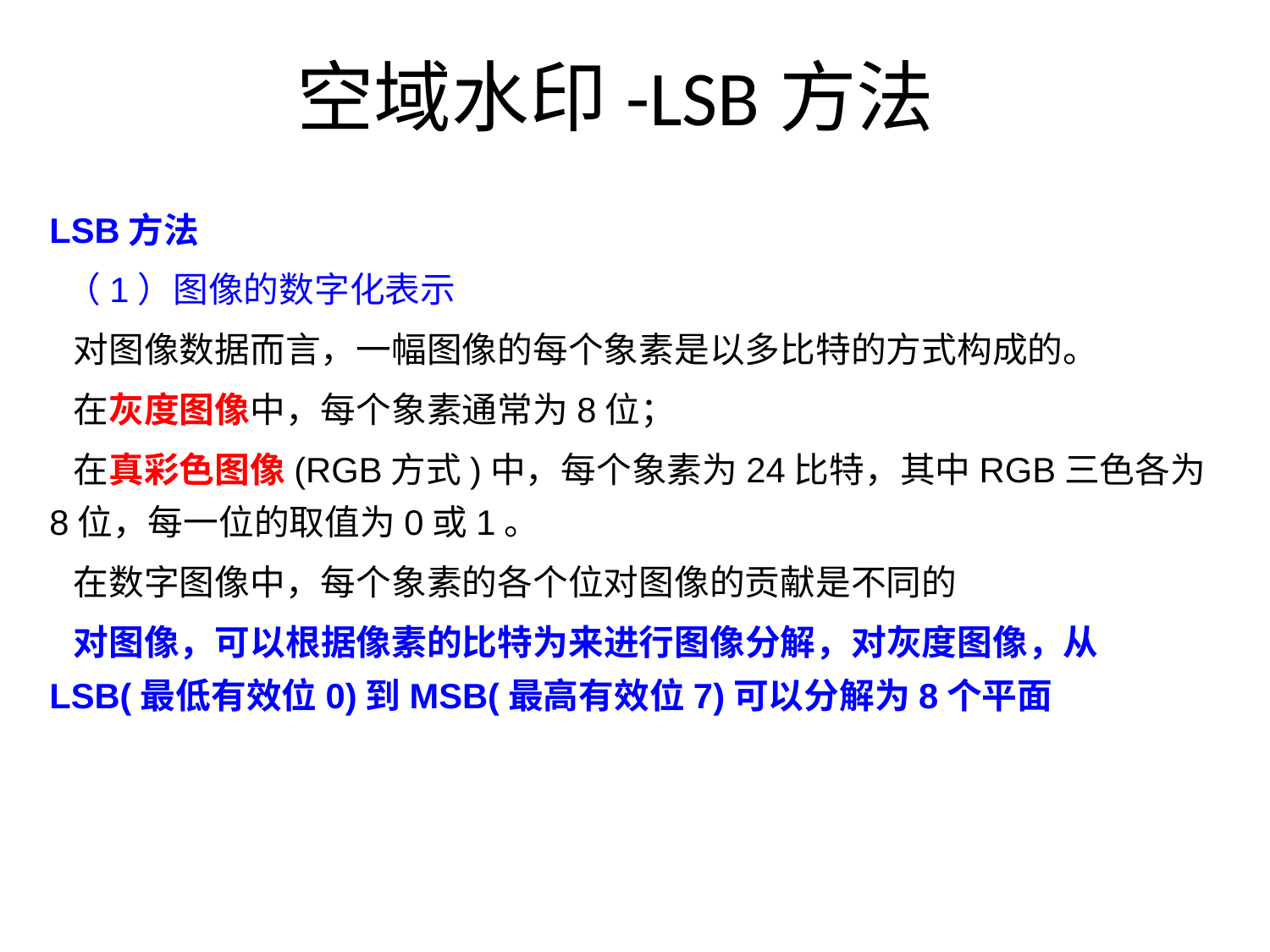

# 空域水印-LSB方法
LSB方法
 （1）图像的数字化表示
  对图像数据而言，一幅图像的每个象素是以多比特的方式构成的。
  在灰度图像中，每个象素通常为8位；
  在真彩色图像(RGB方式)中，每个象素为24比特，其中RGB三色各为8位，每一位的取值为0或1。
  在数字图像中，每个象素的各个位对图像的贡献是不同的
  对图像，可以根据像素的比特为来进行图像分解，对灰度图像，从LSB(最低有效位0)到MSB(最高有效位7)可以分解为8个平面